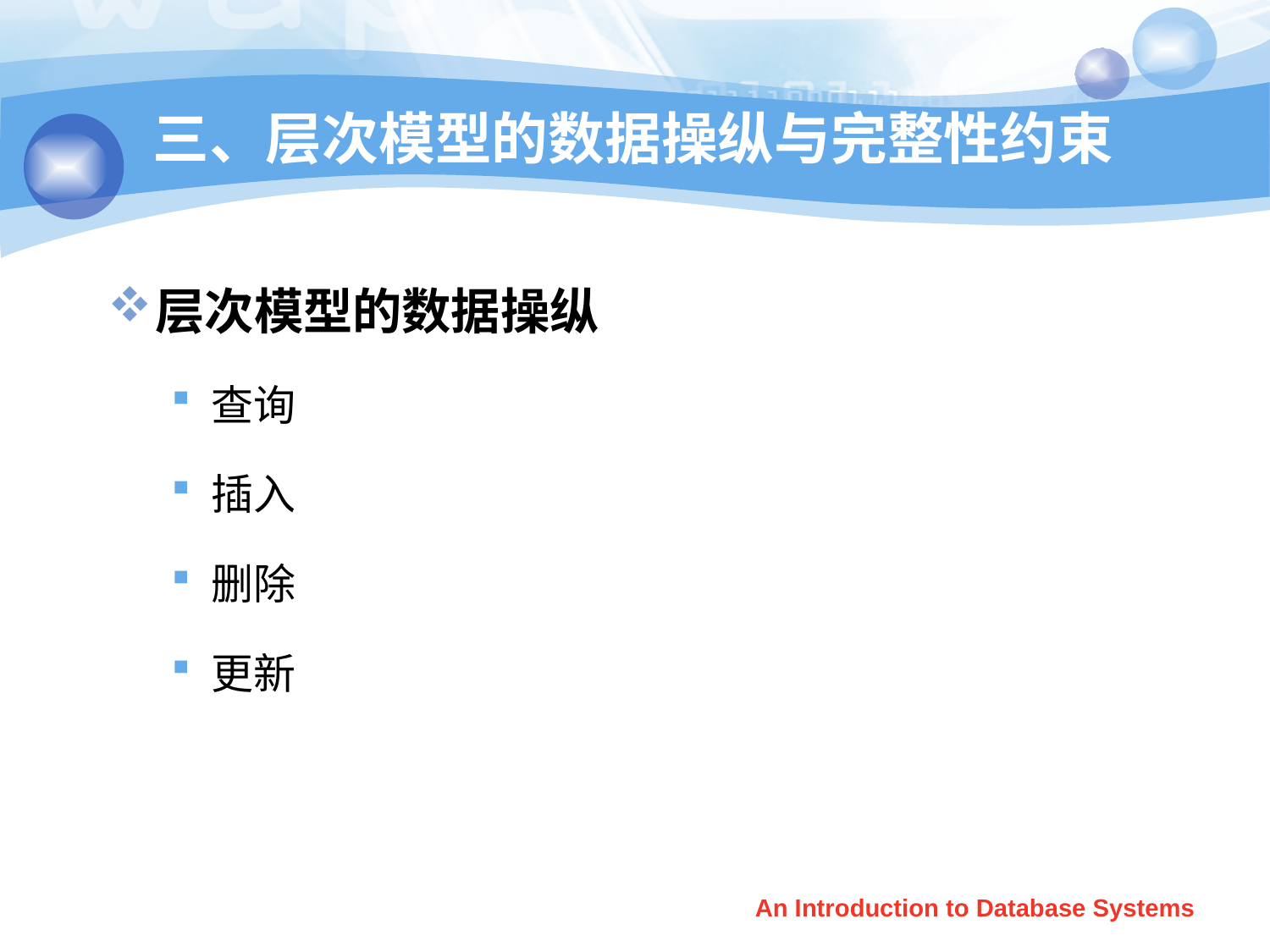

# 三、层次模型的数据操纵与完整性约束
层次模型的数据操纵
查询
插入
删除
更新
An Introduction to Database Systems